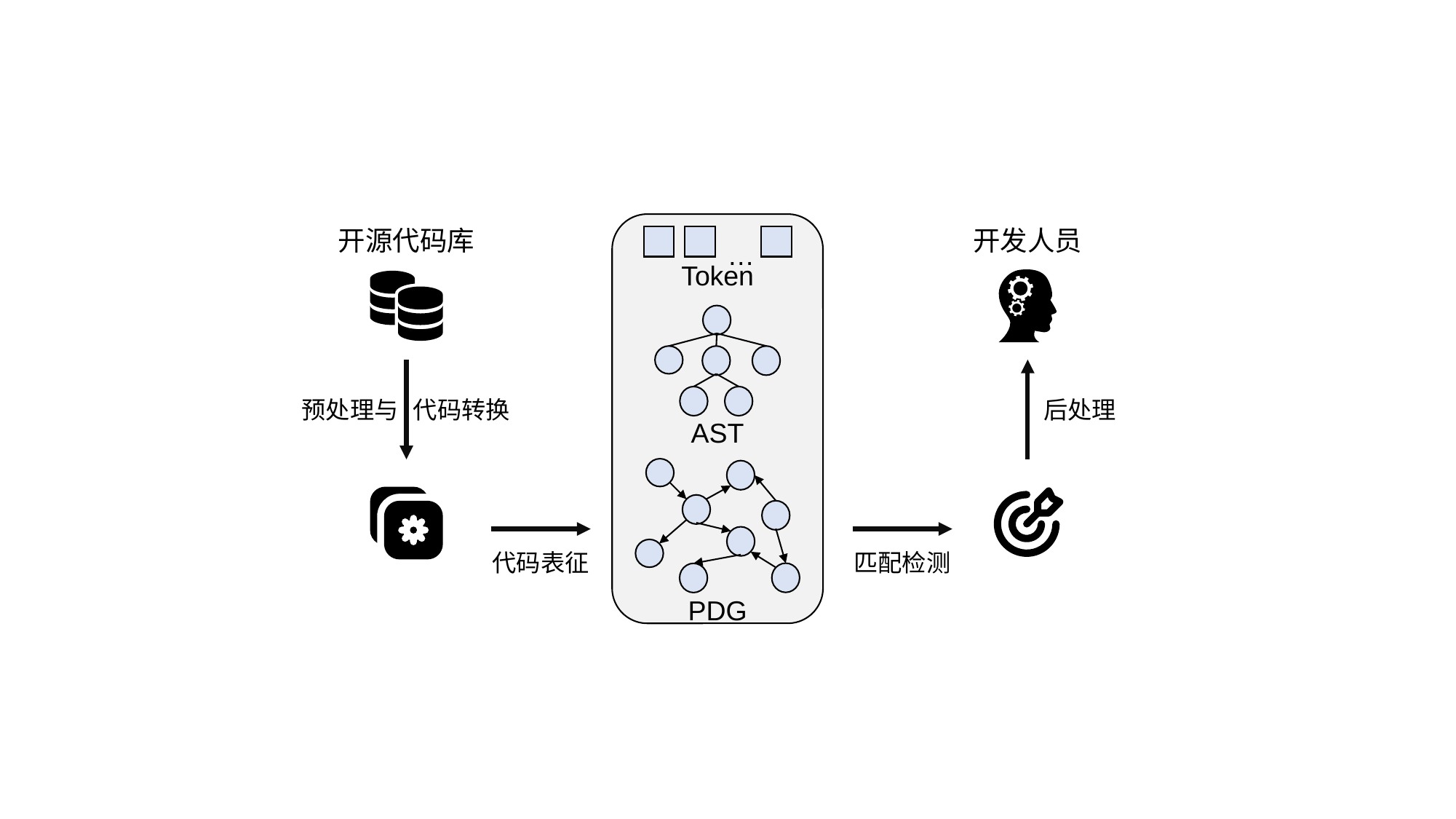

开源代码库
开发人员

…
Token

预处理与
代码转换
后处理
AST

代码表征
匹配检测
PDG